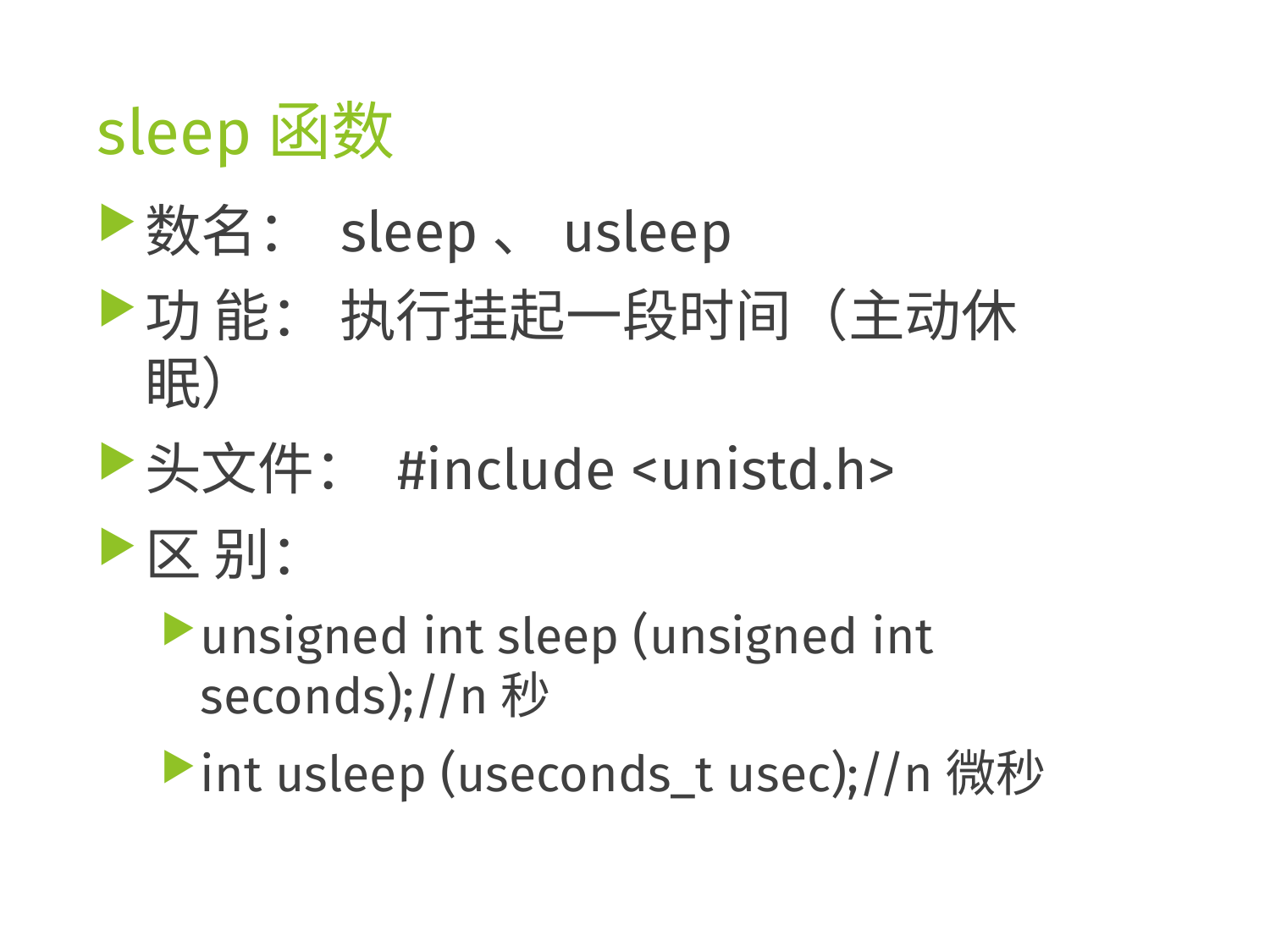

# sleep函数
数名： sleep、usleep
功 能： 执行挂起一段时间（主动休眠）
头文件： #include <unistd.h>
区 别：
unsigned int sleep (unsigned int seconds);//n秒
int usleep (useconds_t usec);//n微秒